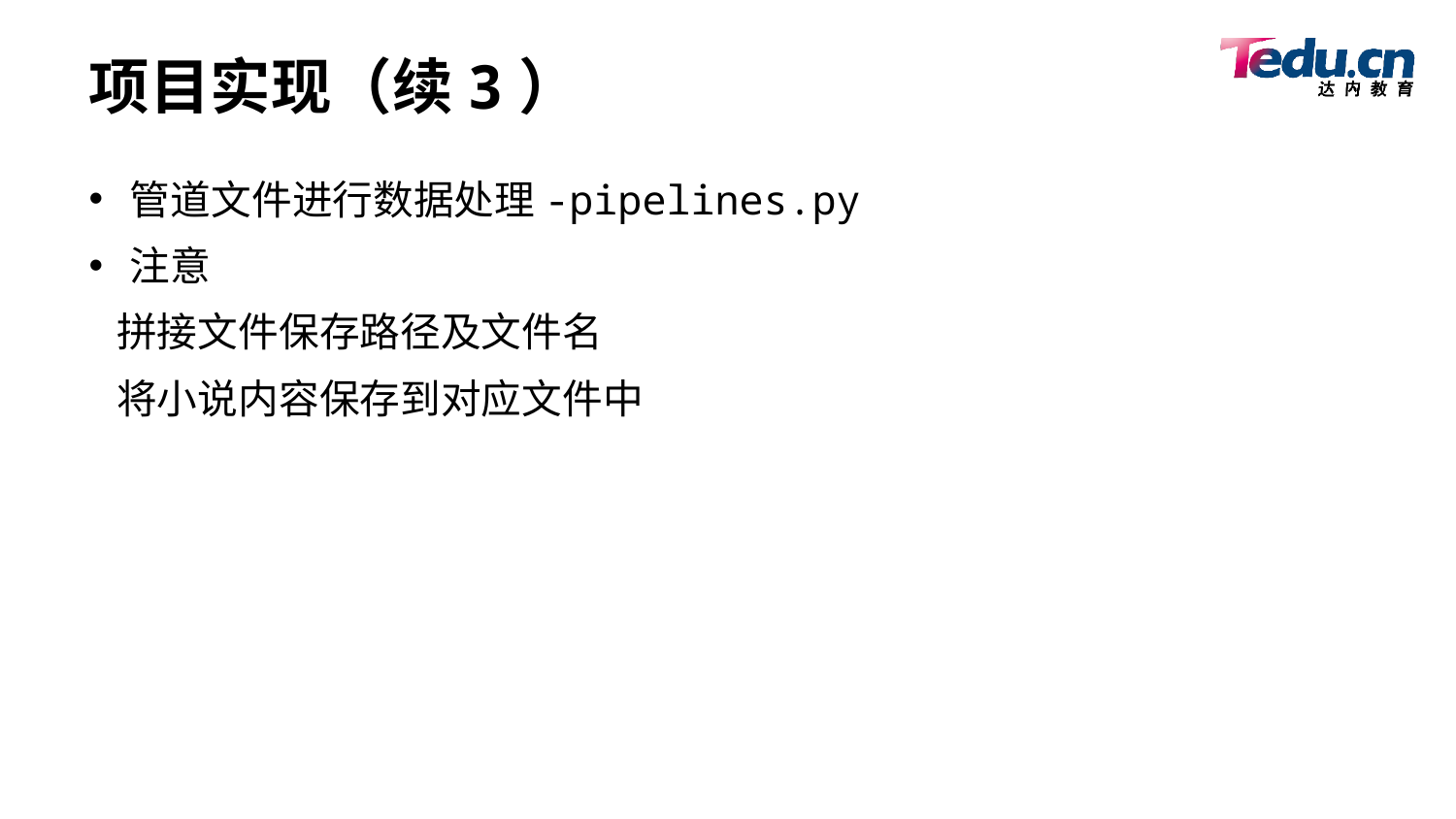

# 项目实现（续3）
管道文件进行数据处理-pipelines.py
注意
  拼接文件保存路径及文件名
  将小说内容保存到对应文件中